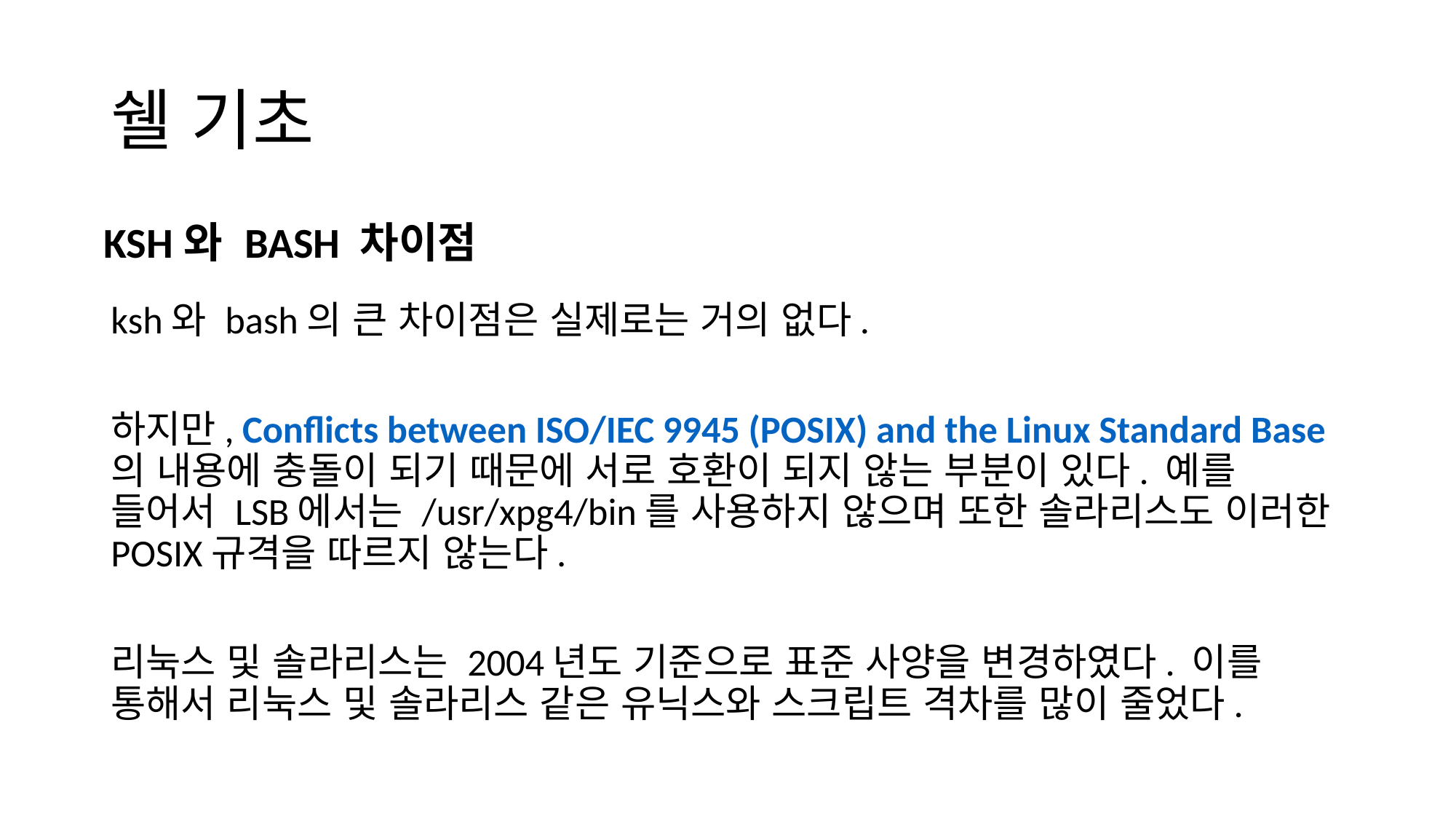

# 쉘 기초
KSH와 BASH 차이점
ksh와 bash의 큰 차이점은 실제로는 거의 없다.

하지만, Conflicts between ISO/IEC 9945 (POSIX) and the Linux Standard Base의 내용에 충돌이 되기 때문에 서로 호환이 되지 않는 부분이 있다. 예를 들어서 LSB에서는 /usr/xpg4/bin를 사용하지 않으며 또한 솔라리스도 이러한 POSIX규격을 따르지 않는다.

리눅스 및 솔라리스는 2004년도 기준으로 표준 사양을 변경하였다. 이를 통해서 리눅스 및 솔라리스 같은 유닉스와 스크립트 격차를 많이 줄었다.